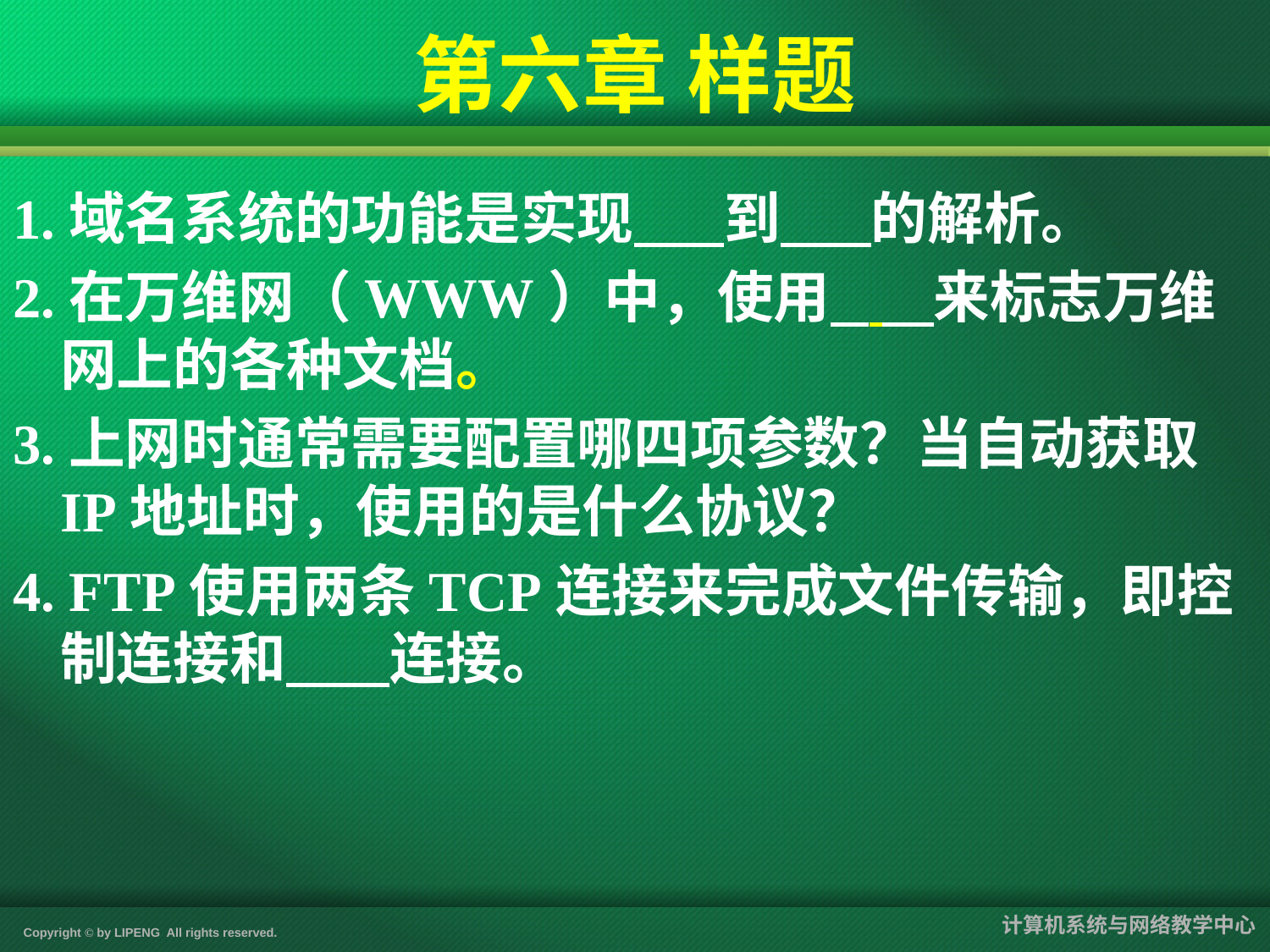

#
第六章 样题
1.域名系统的功能是实现       到       的解析。
2.在万维网（WWW）中，使用        来标志万维网上的各种文档。
3.上网时通常需要配置哪四项参数？当自动获取IP地址时，使用的是什么协议？
4. FTP使用两条TCP连接来完成文件传输，即控制连接和        连接。